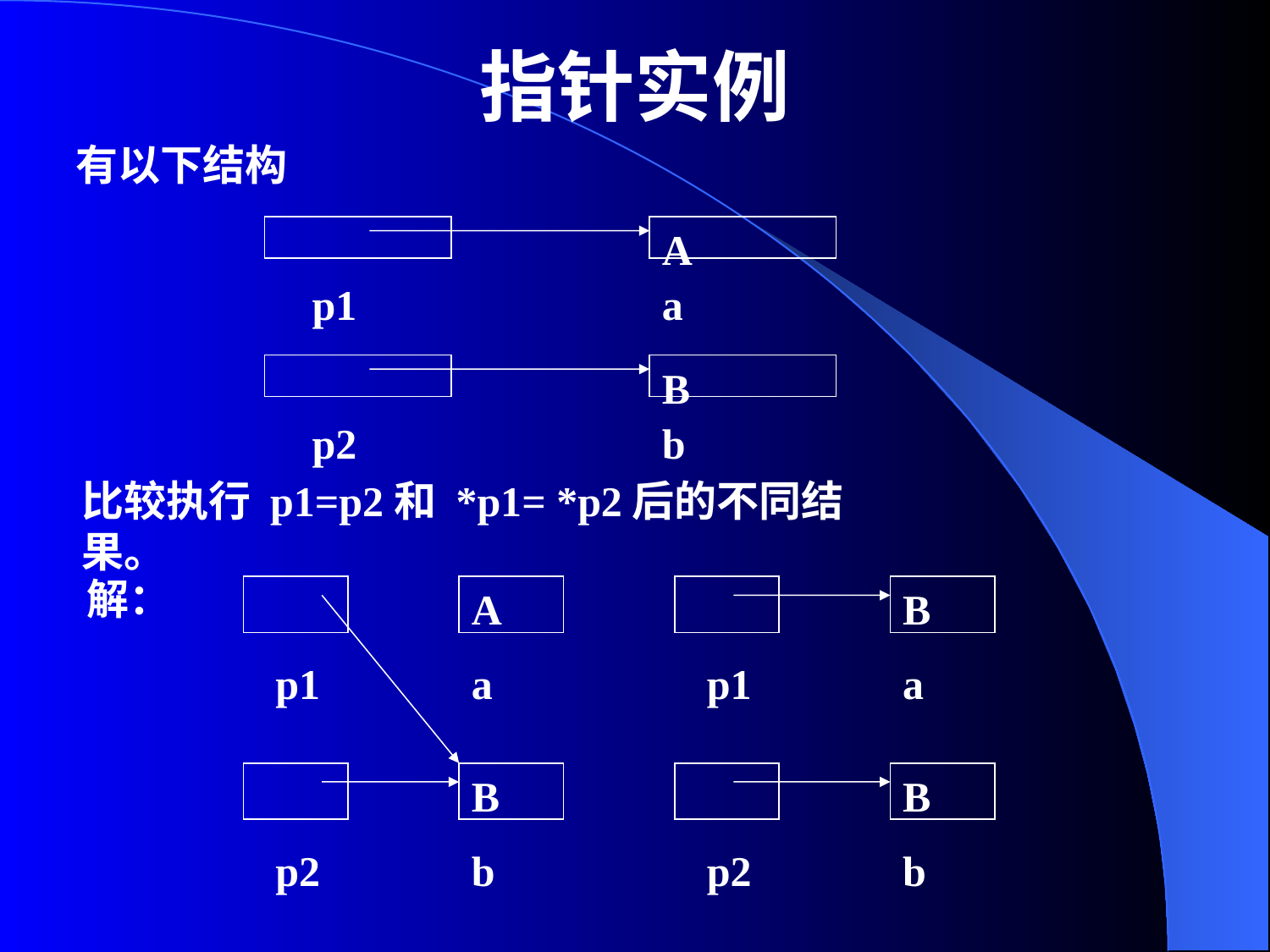

# 指针实例
有以下结构

A

p1
a

B

p2
b
比较执行 p1=p2和 *p1= *p2后的不同结果。
解：

A

B

p1
a
p1
a

B

B

p2
b
p2
b